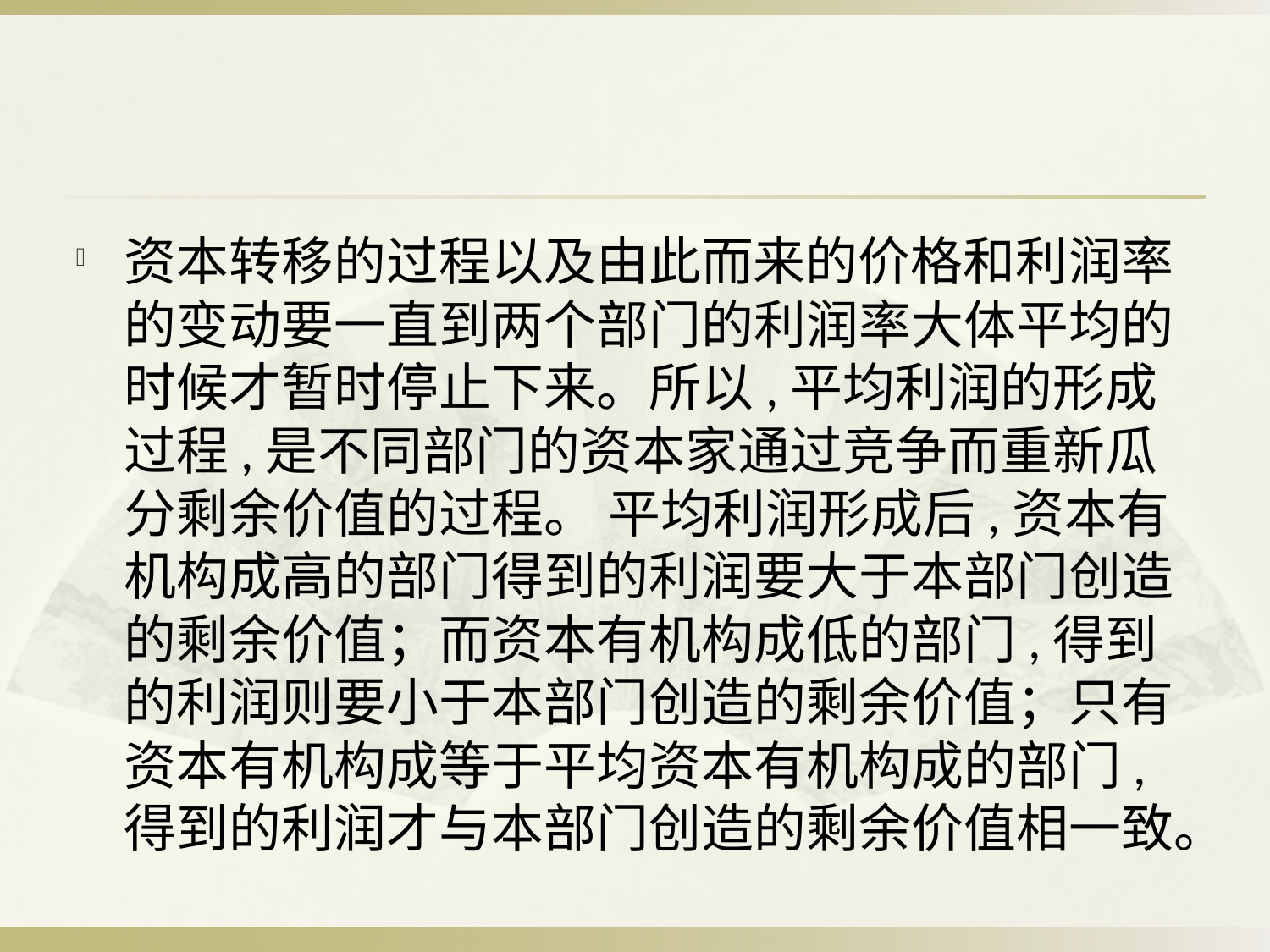

#
资本转移的过程以及由此而来的价格和利润率的变动要一直到两个部门的利润率大体平均的时候才暂时停止下来。所以,平均利润的形成过程,是不同部门的资本家通过竞争而重新瓜分剩余价值的过程。 平均利润形成后,资本有机构成高的部门得到的利润要大于本部门创造的剩余价值；而资本有机构成低的部门,得到的利润则要小于本部门创造的剩余价值；只有资本有机构成等于平均资本有机构成的部门,得到的利润才与本部门创造的剩余价值相一致。